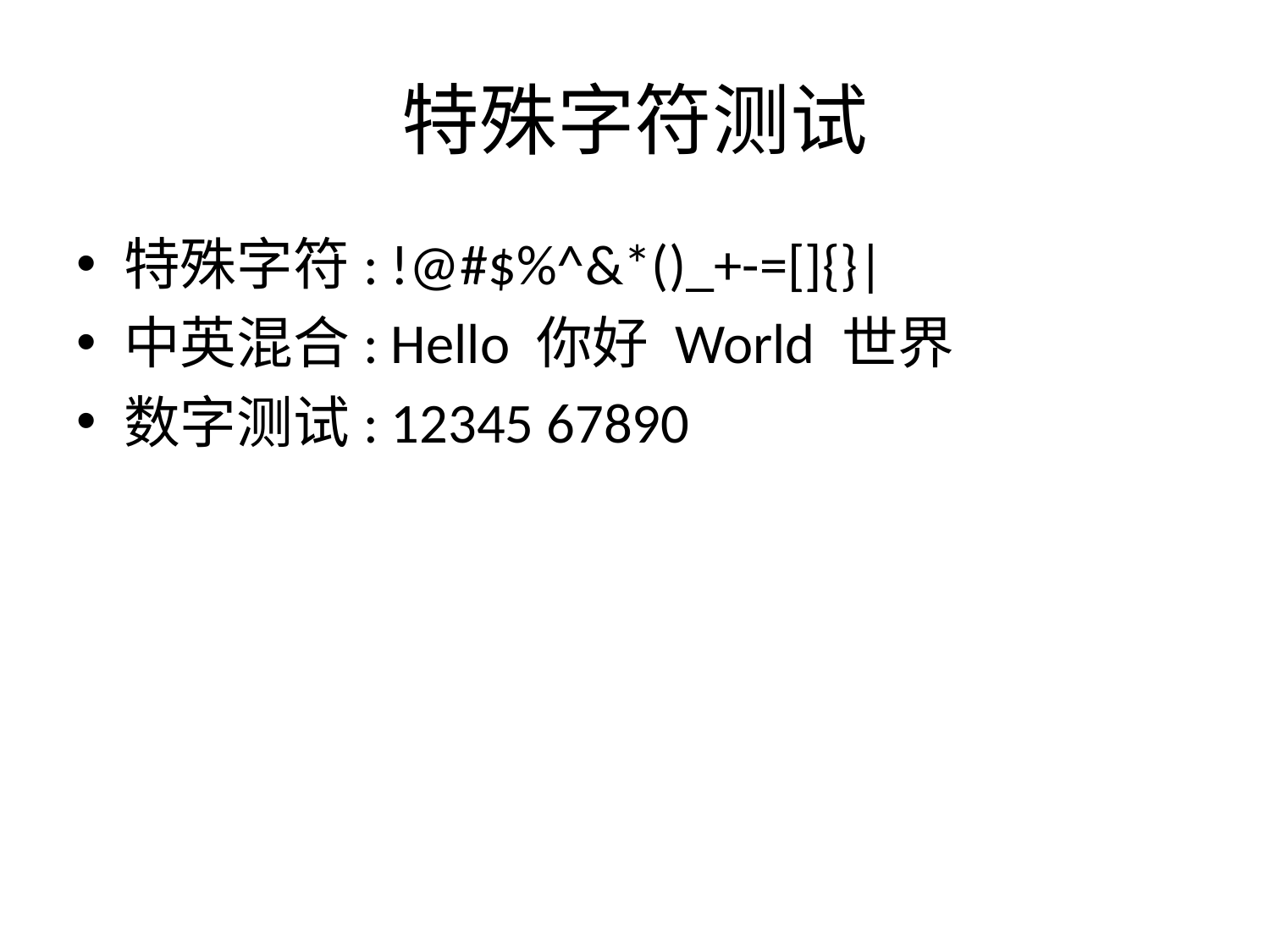

# 特殊字符测试
特殊字符: !@#$%^&*()_+-=[]{}|
中英混合: Hello 你好 World 世界
数字测试: 12345 67890